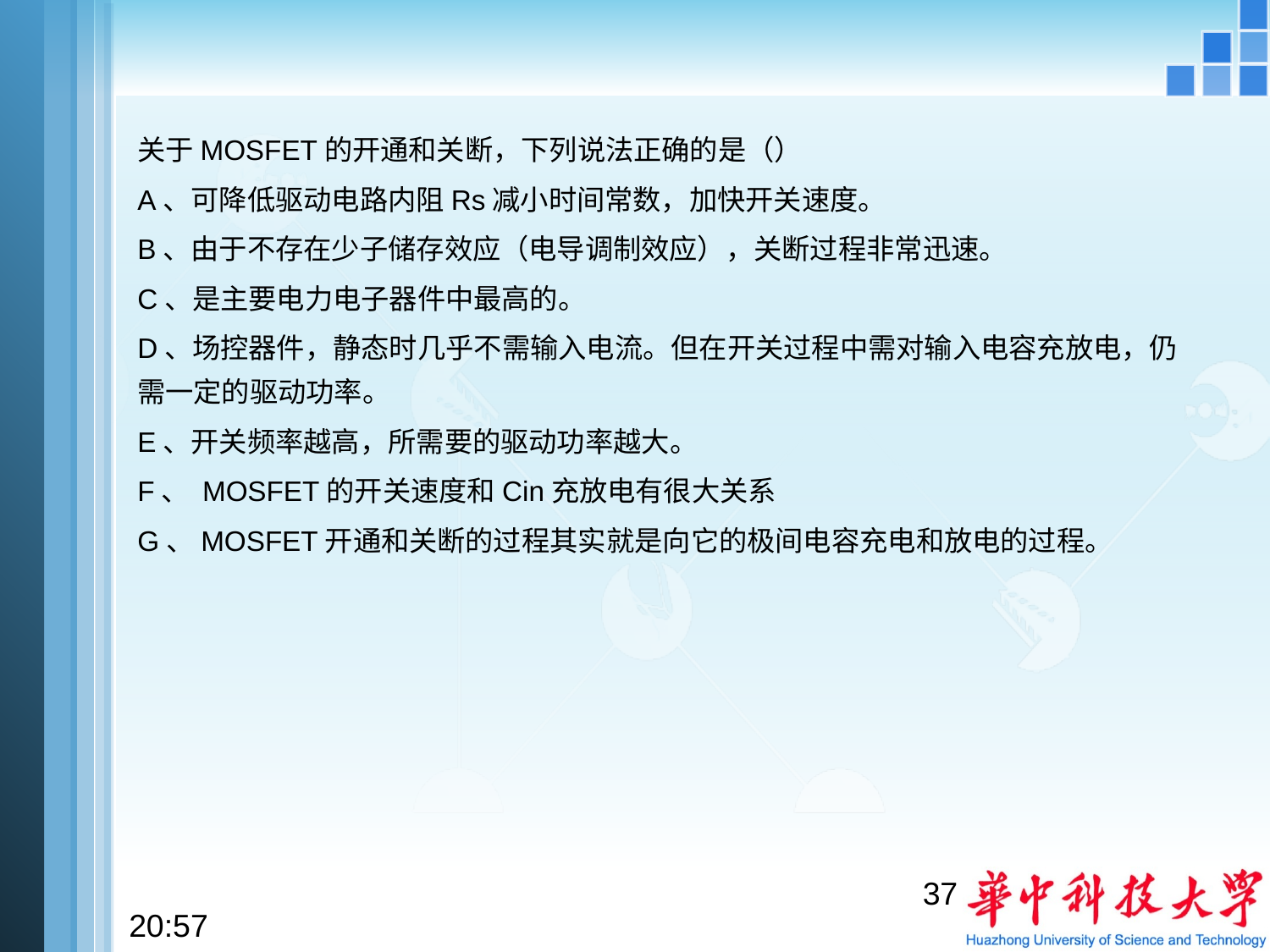

关于MOSFET的开通和关断，下列说法正确的是（）
A、可降低驱动电路内阻Rs减小时间常数，加快开关速度。
B、由于不存在少子储存效应（电导调制效应），关断过程非常迅速。
C、是主要电力电子器件中最高的。
D、场控器件，静态时几乎不需输入电流。但在开关过程中需对输入电容充放电，仍需一定的驱动功率。
E、开关频率越高，所需要的驱动功率越大。
F、 MOSFET的开关速度和Cin充放电有很大关系
G、MOSFET开通和关断的过程其实就是向它的极间电容充电和放电的过程。
37
20:57